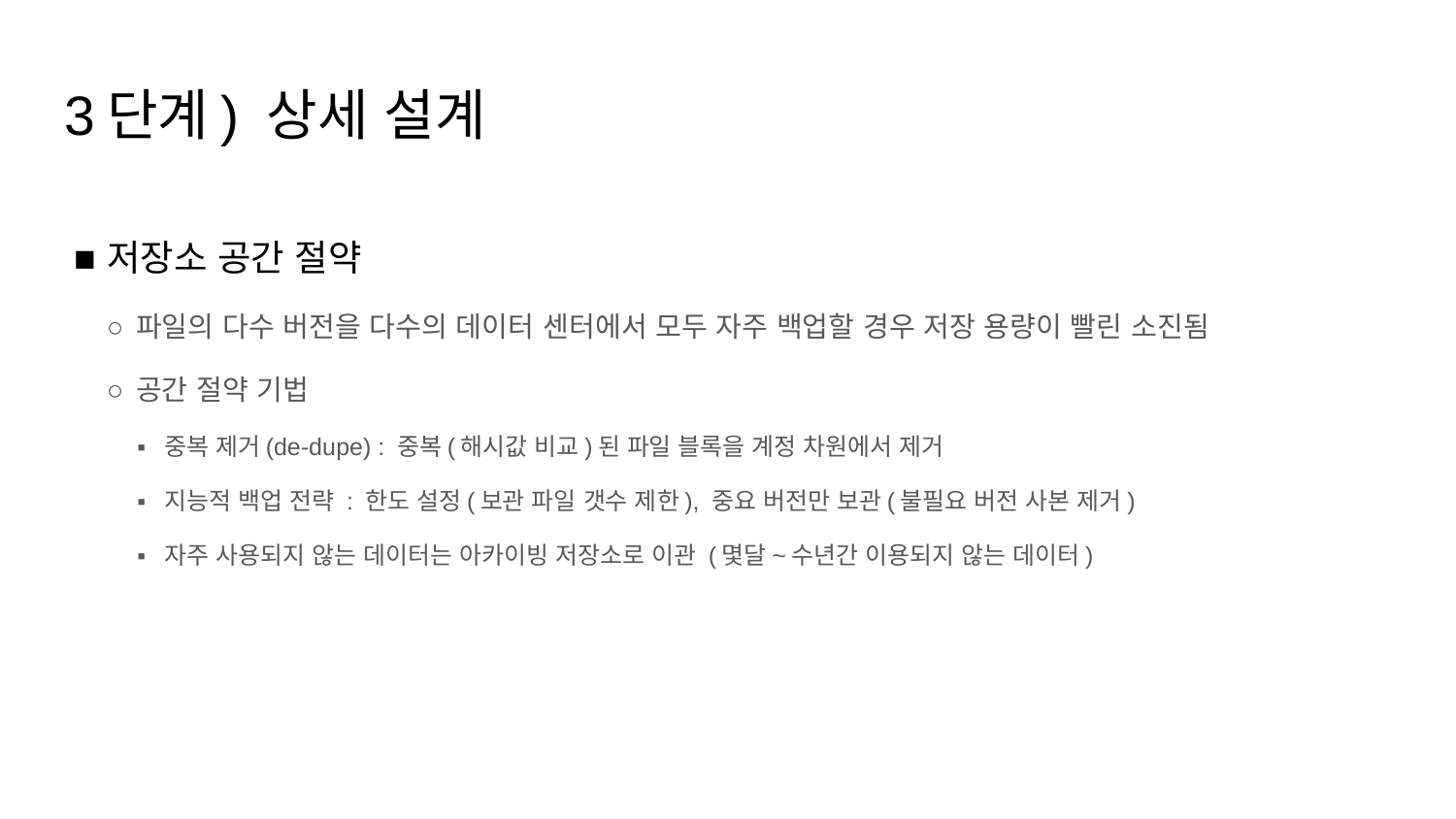

# 3단계) 상세 설계
저장소 공간 절약
파일의 다수 버전을 다수의 데이터 센터에서 모두 자주 백업할 경우 저장 용량이 빨린 소진됨
공간 절약 기법
중복 제거(de-dupe) : 중복(해시값 비교)된 파일 블록을 계정 차원에서 제거
지능적 백업 전략 : 한도 설정(보관 파일 갯수 제한), 중요 버전만 보관(불필요 버전 사본 제거)
자주 사용되지 않는 데이터는 아카이빙 저장소로 이관 (몇달~수년간 이용되지 않는 데이터)